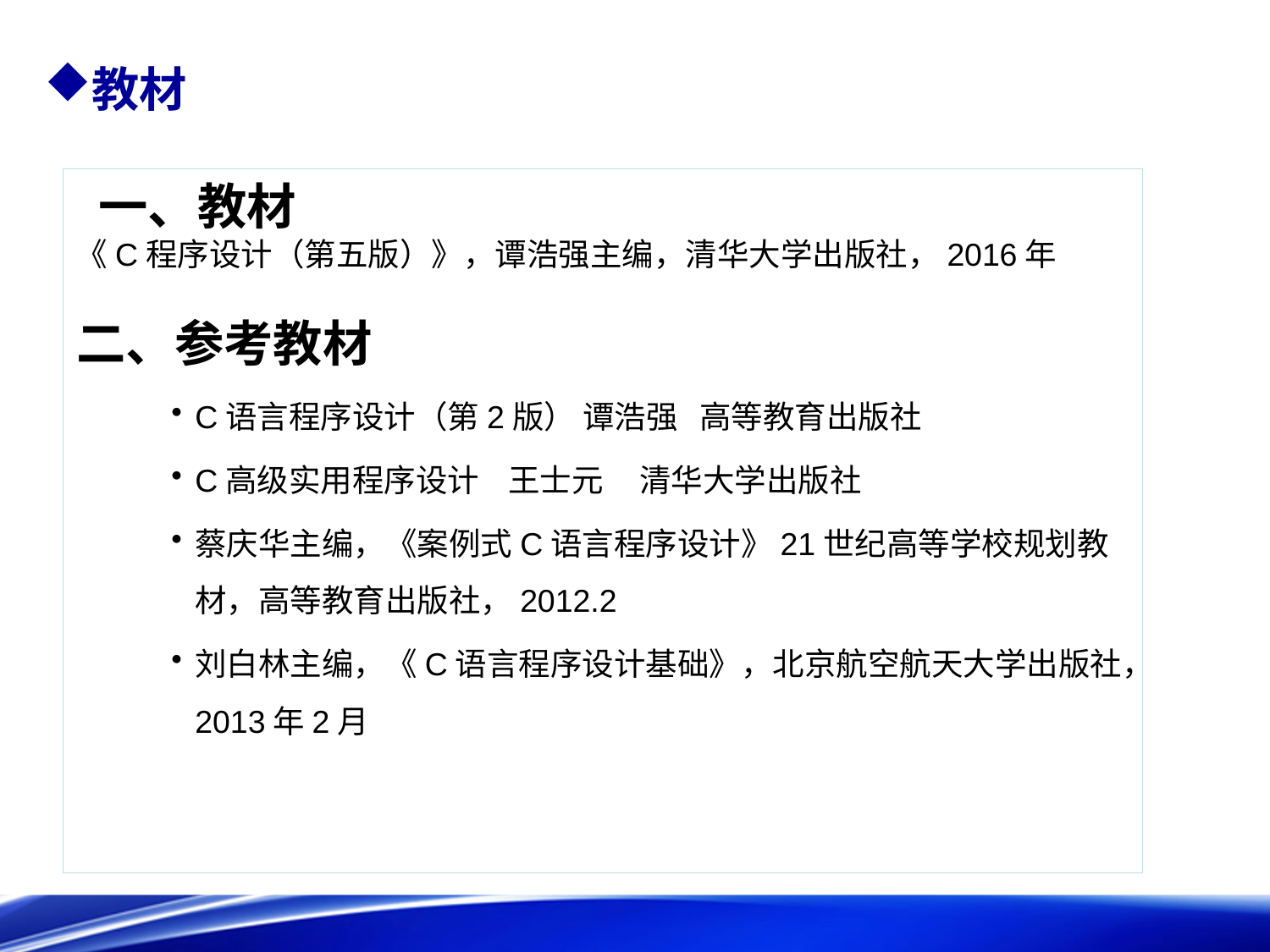

教材
 一、教材
《C程序设计（第五版）》，谭浩强主编，清华大学出版社，2016年
二、参考教材
C语言程序设计（第2版） 谭浩强   高等教育出版社
C高级实用程序设计    王士元     清华大学出版社
蔡庆华主编，《案例式C语言程序设计》21世纪高等学校规划教材，高等教育出版社，2012.2
刘白林主编，《C语言程序设计基础》，北京航空航天大学出版社，2013年2月